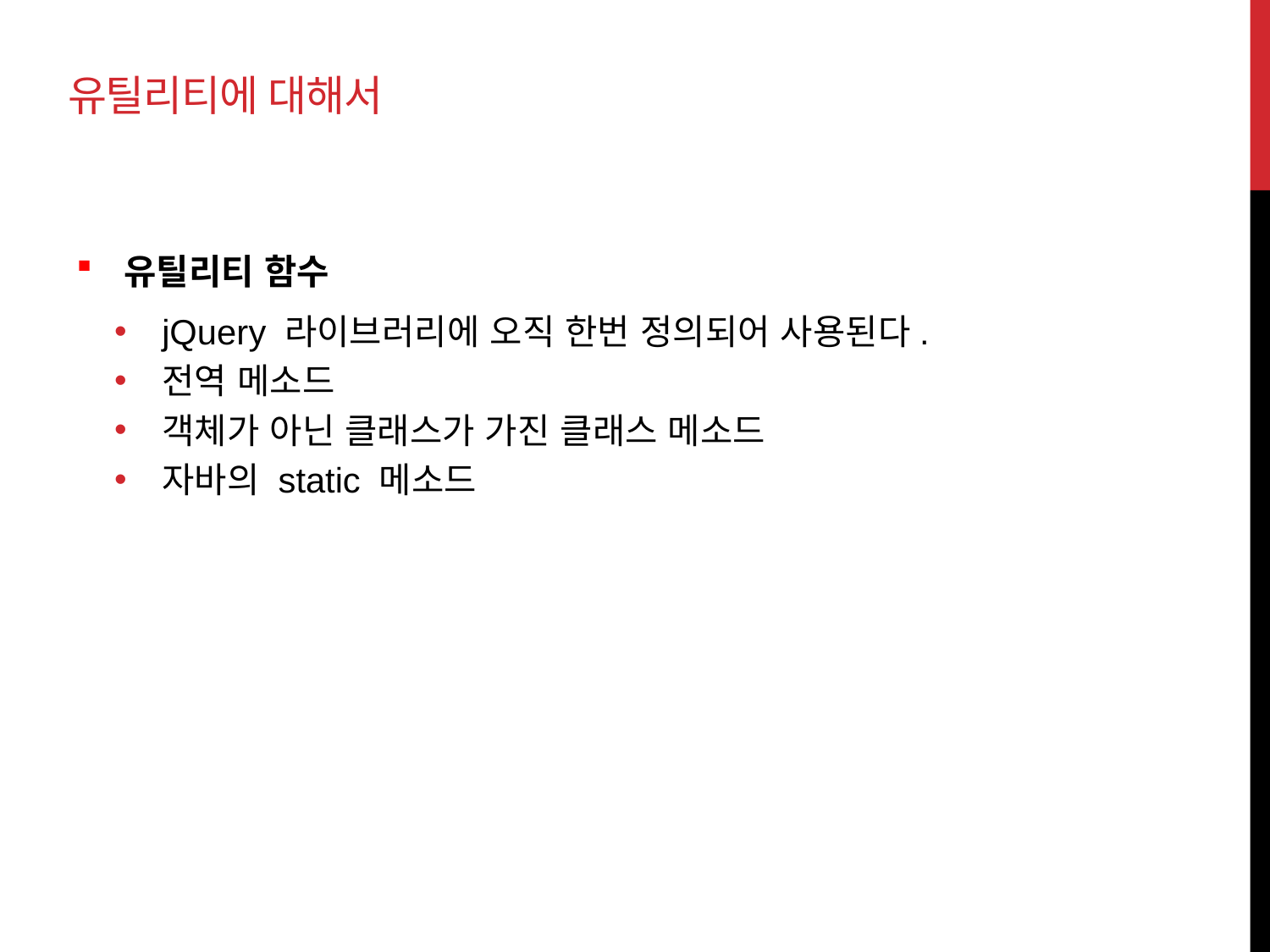

# 유틸리티에 대해서
유틸리티 함수
jQuery 라이브러리에 오직 한번 정의되어 사용된다.
전역 메소드
객체가 아닌 클래스가 가진 클래스 메소드
자바의 static 메소드